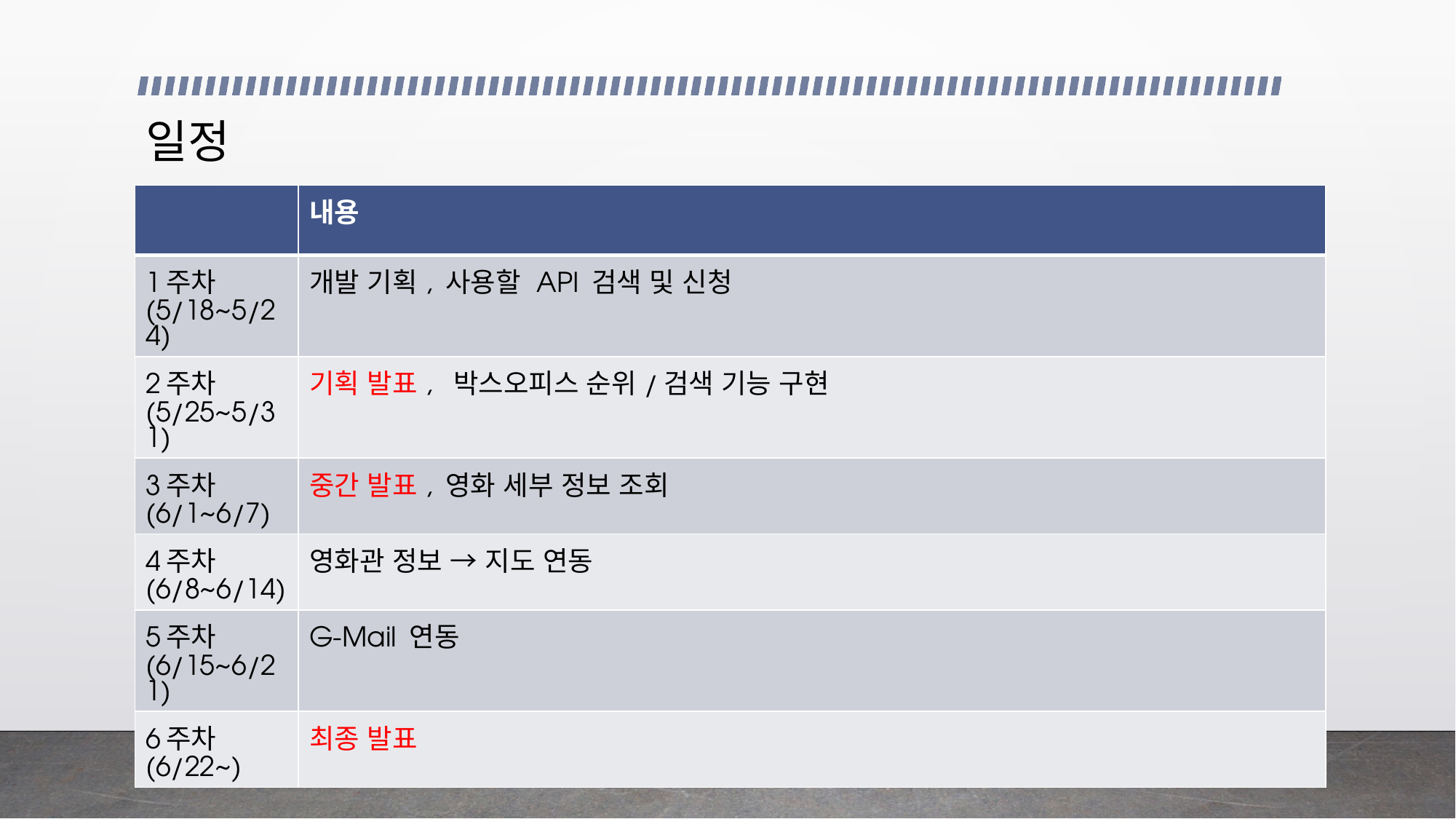

# 일정
|  | 내용 |
| --- | --- |
| 1주차 (5/18~5/24) | 개발 기획, 사용할 API 검색 및 신청 |
| 2주차 (5/25~5/31) | 기획 발표, 박스오피스 순위/검색 기능 구현 |
| 3주차 (6/1~6/7) | 중간 발표, 영화 세부 정보 조회 |
| 4주차 (6/8~6/14) | 영화관 정보 → 지도 연동 |
| 5주차 (6/15~6/21) | G-Mail 연동 |
| 6주차 (6/22~) | 최종 발표 |